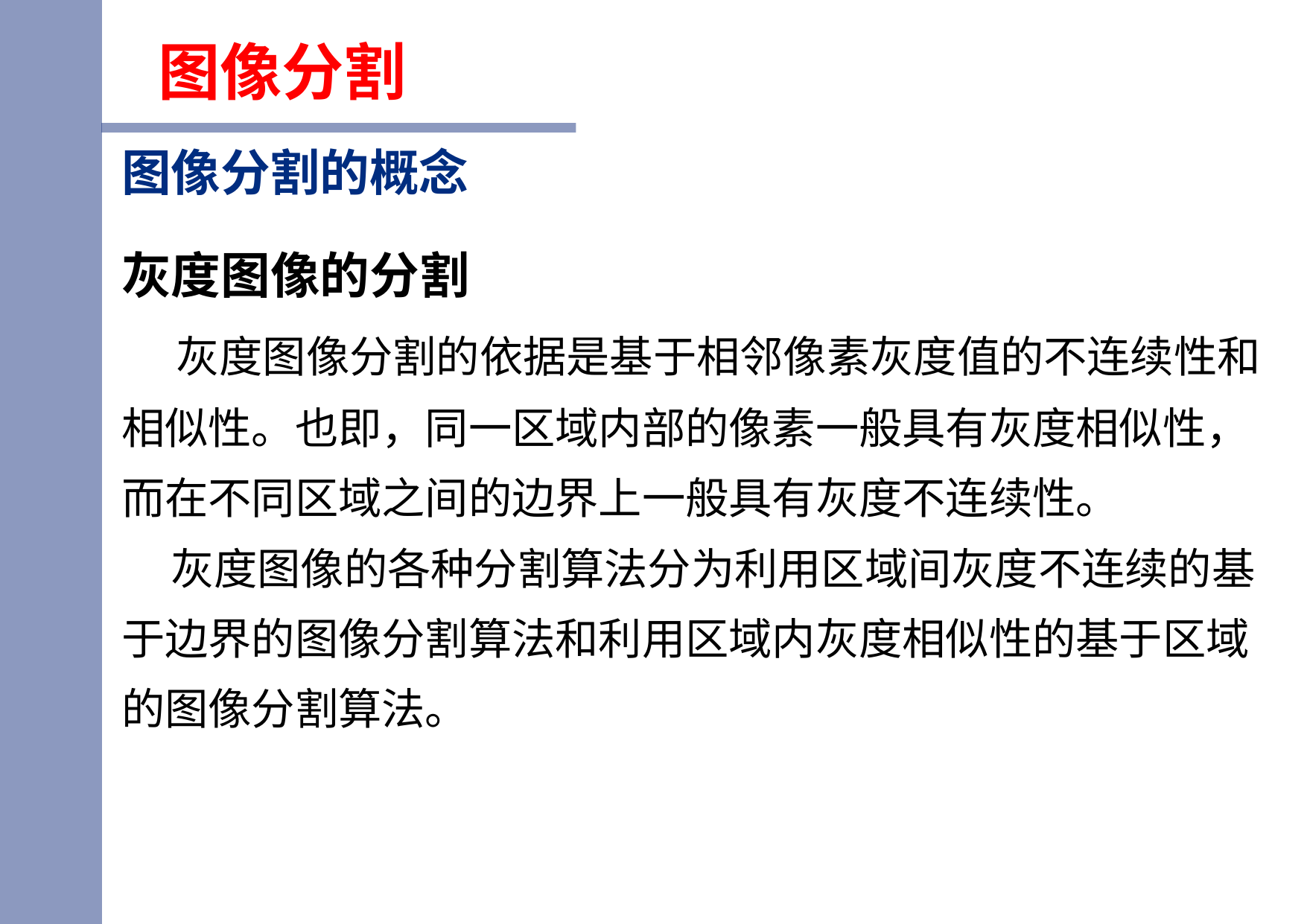

图像分割
图像分割的概念
灰度图像的分割
    灰度图像分割的依据是基于相邻像素灰度值的不连续性和相似性。也即，同一区域内部的像素一般具有灰度相似性，而在不同区域之间的边界上一般具有灰度不连续性。
    灰度图像的各种分割算法分为利用区域间灰度不连续的基于边界的图像分割算法和利用区域内灰度相似性的基于区域的图像分割算法。